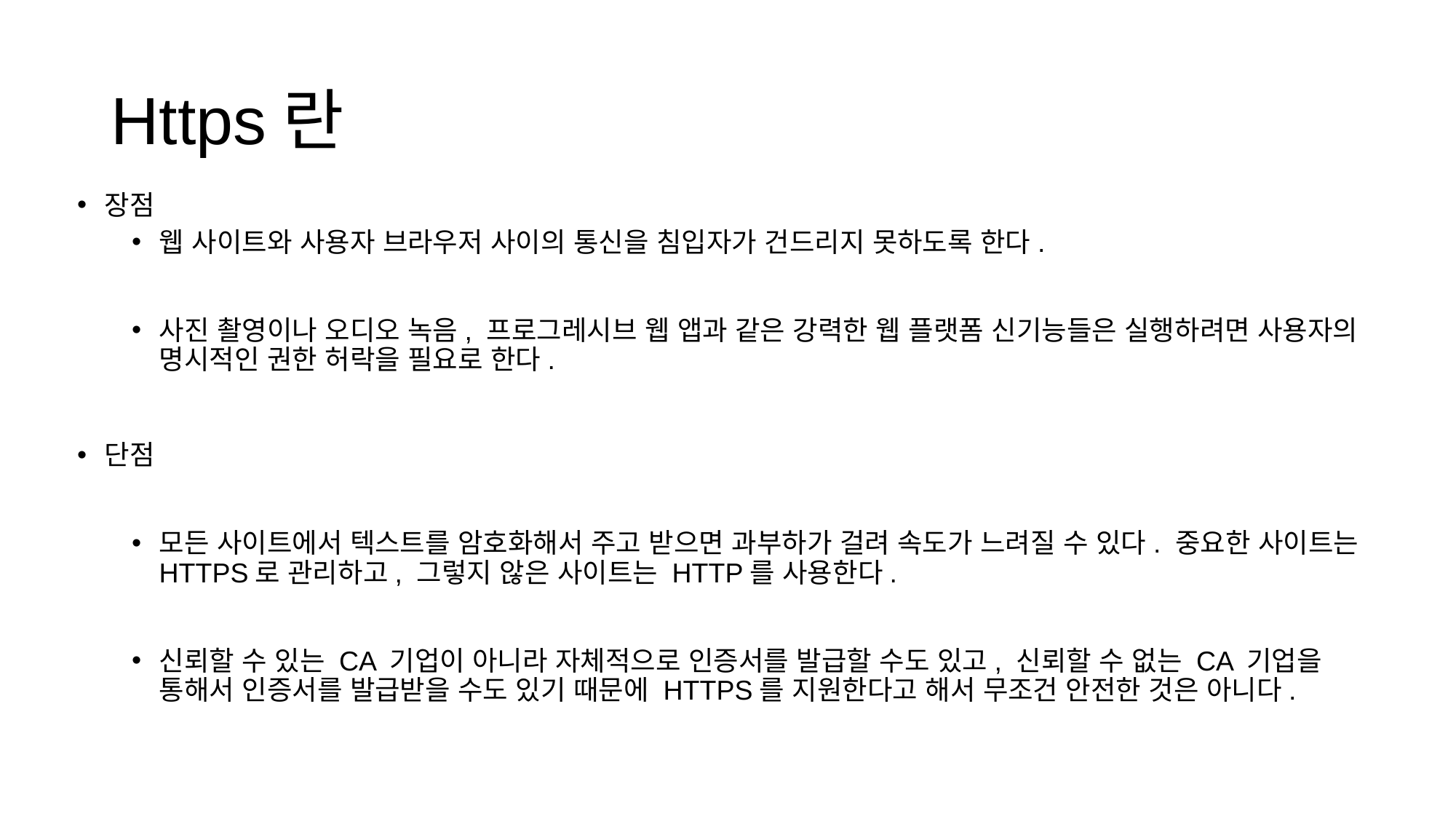

# Https란
장점
웹 사이트와 사용자 브라우저 사이의 통신을 침입자가 건드리지 못하도록 한다.

사진 촬영이나 오디오 녹음, 프로그레시브 웹 앱과 같은 강력한 웹 플랫폼 신기능들은 실행하려면 사용자의 명시적인 권한 허락을 필요로 한다.

단점

모든 사이트에서 텍스트를 암호화해서 주고 받으면 과부하가 걸려 속도가 느려질 수 있다. 중요한 사이트는 HTTPS로 관리하고, 그렇지 않은 사이트는 HTTP를 사용한다.

신뢰할 수 있는 CA 기업이 아니라 자체적으로 인증서를 발급할 수도 있고, 신뢰할 수 없는 CA 기업을 통해서 인증서를 발급받을 수도 있기 때문에 HTTPS를 지원한다고 해서 무조건 안전한 것은 아니다.